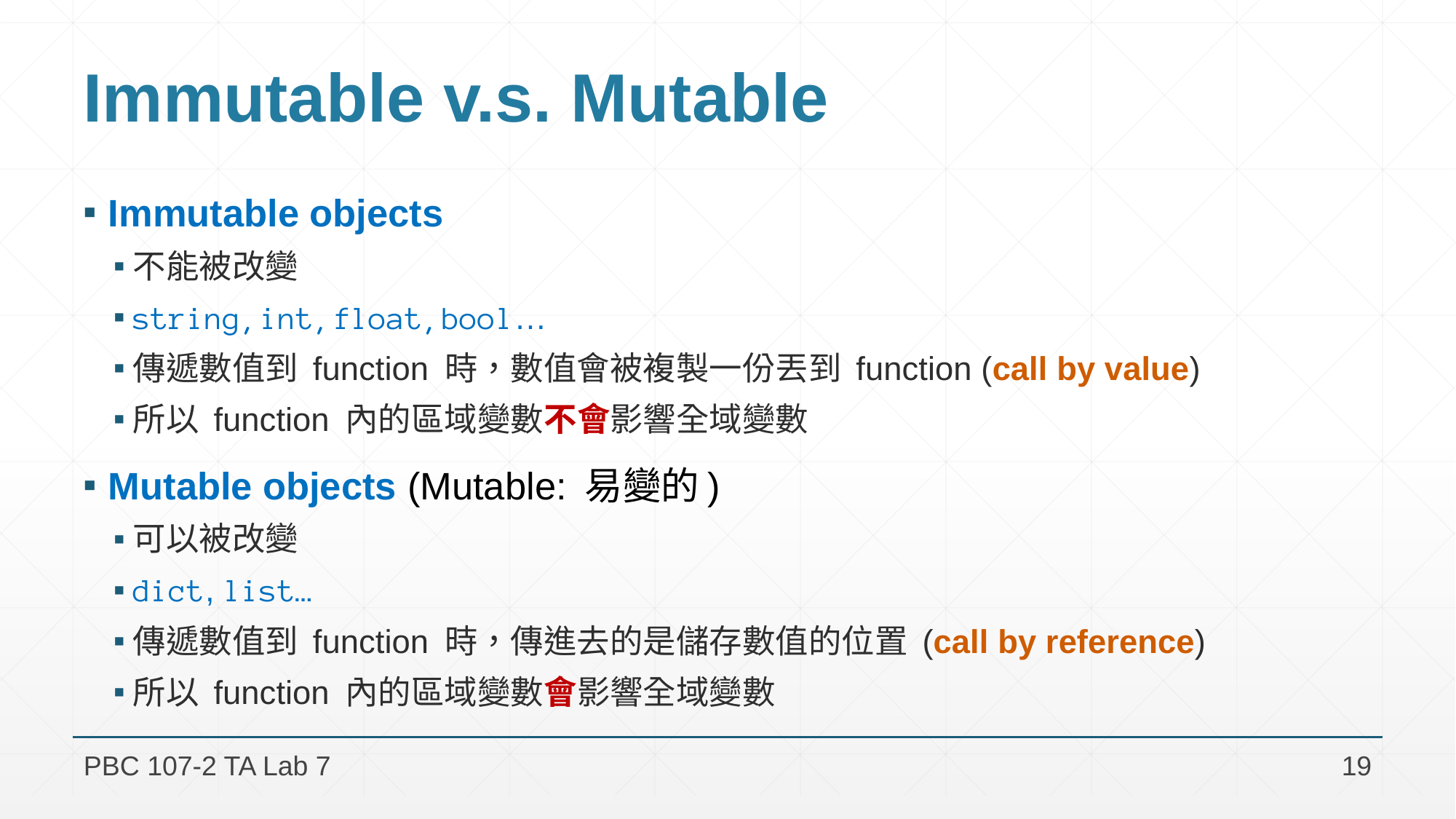

# Immutable v.s. Mutable
Immutable objects
不能被改變
string, int, float, bool…
傳遞數值到 function 時，數值會被複製一份丟到 function (call by value)
所以 function 內的區域變數不會影響全域變數
Mutable objects (Mutable: 易變的)
可以被改變
dict, list…
傳遞數值到 function 時，傳進去的是儲存數值的位置 (call by reference)
所以 function 內的區域變數會影響全域變數

PBC 107-2 TA Lab 7
19